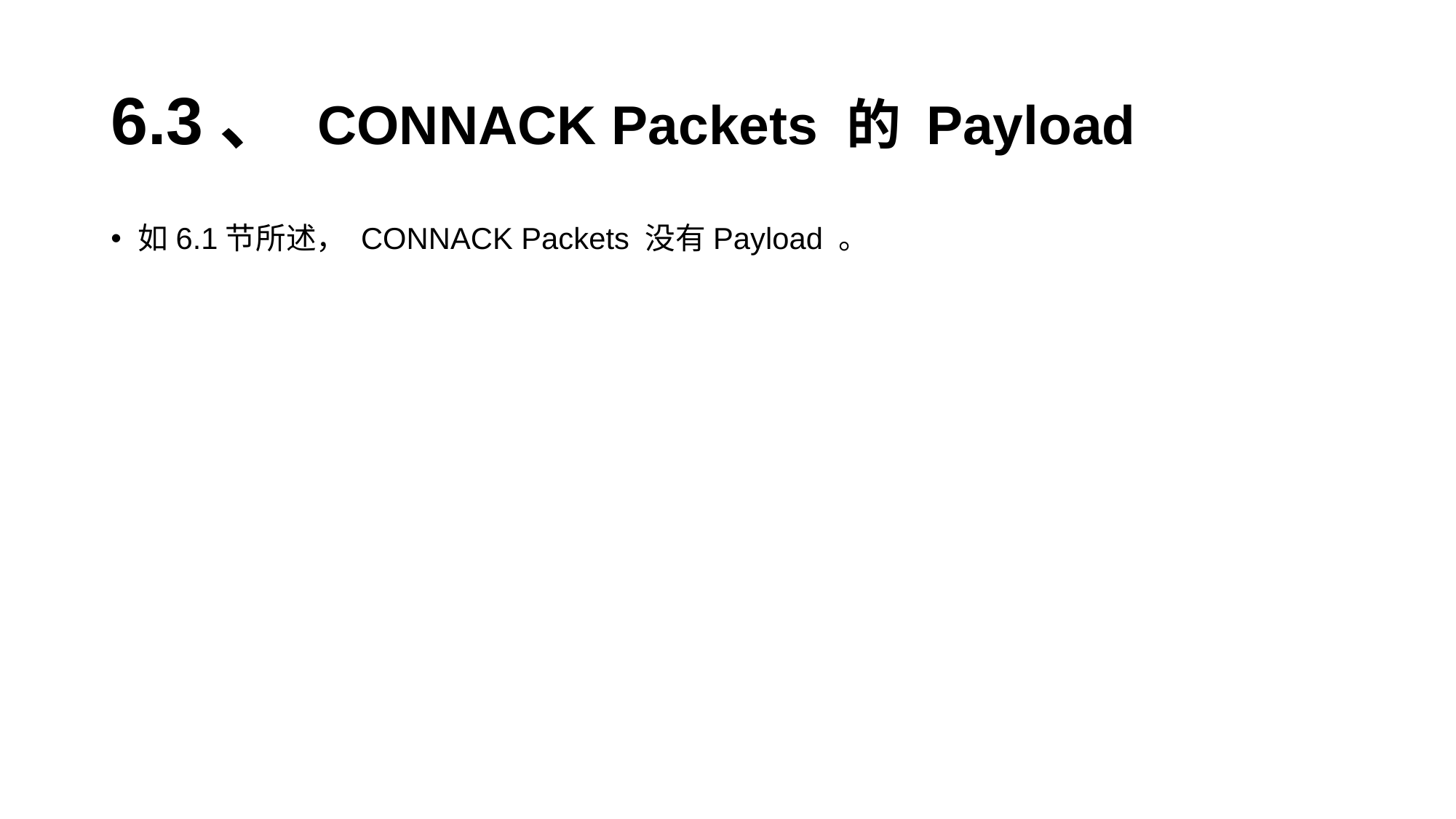

# 6.3、 CONNACK Packets 的 Payload
如6.1节所述， CONNACK Packets 没有Payload 。